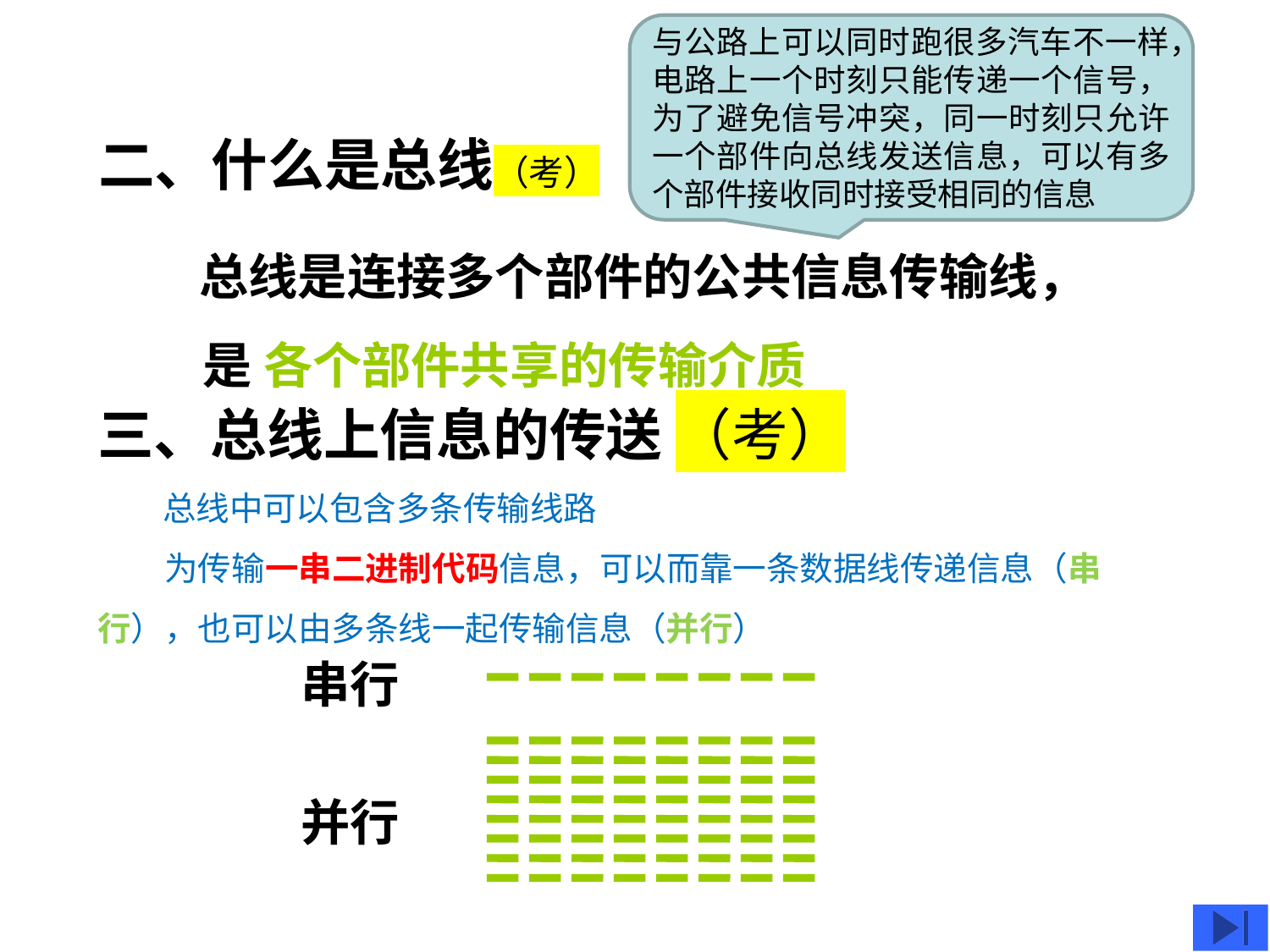

与公路上可以同时跑很多汽车不一样，电路上一个时刻只能传递一个信号，为了避免信号冲突，同一时刻只允许一个部件向总线发送信息，可以有多个部件接收同时接受相同的信息
二、什么是总线（考）
总线是连接多个部件的公共信息传输线，
是 各个部件共享的传输介质
三、总线上信息的传送 （考）
        总线中可以包含多条传输线路
        为传输一串二进制代码信息，可以而靠一条数据线传递信息（串行），也可以由多条线一起传输信息（并行）
串行

并行